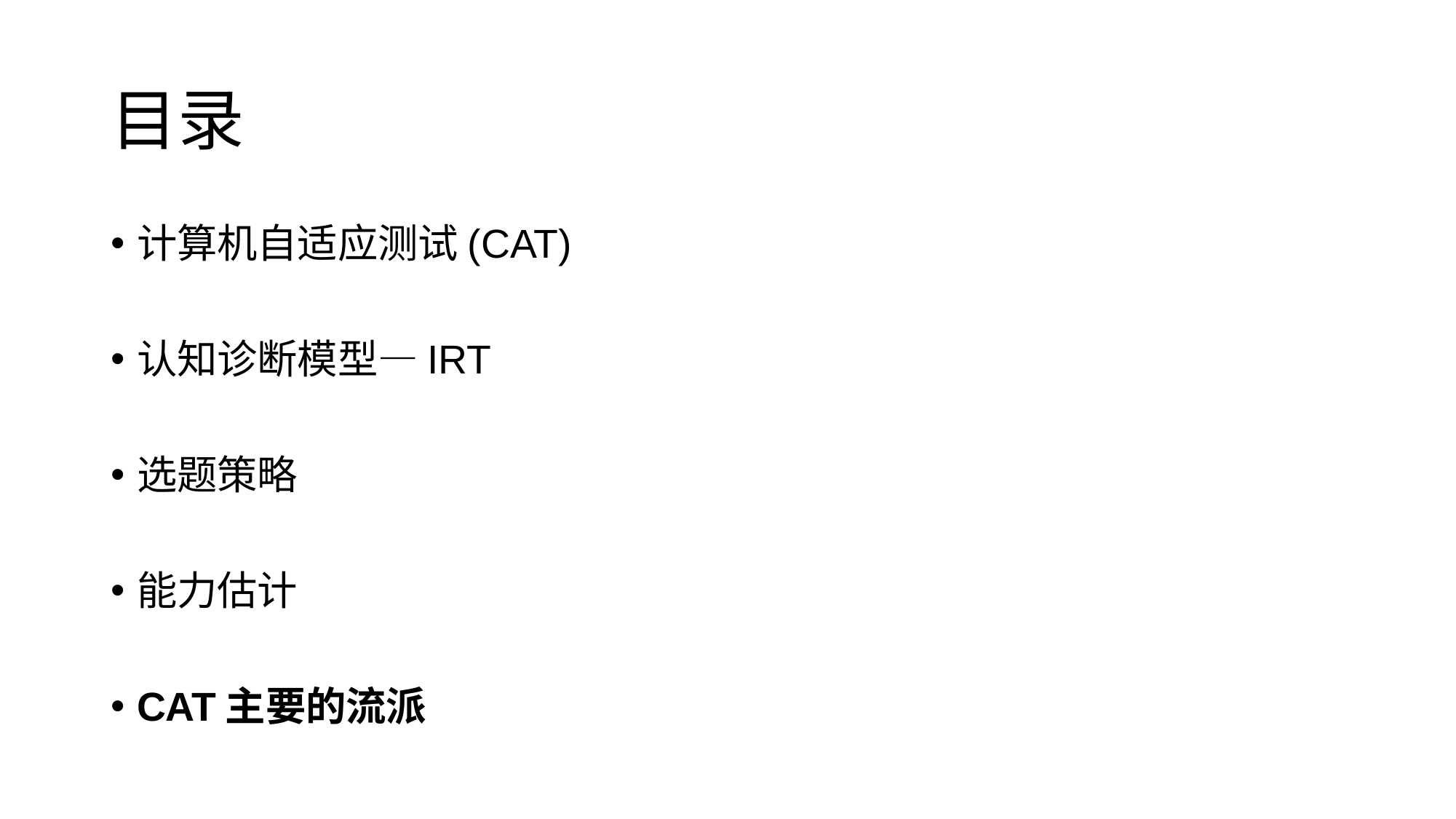

# 目录
计算机自适应测试(CAT)

认知诊断模型—IRT

选题策略

能力估计

CAT主要的流派